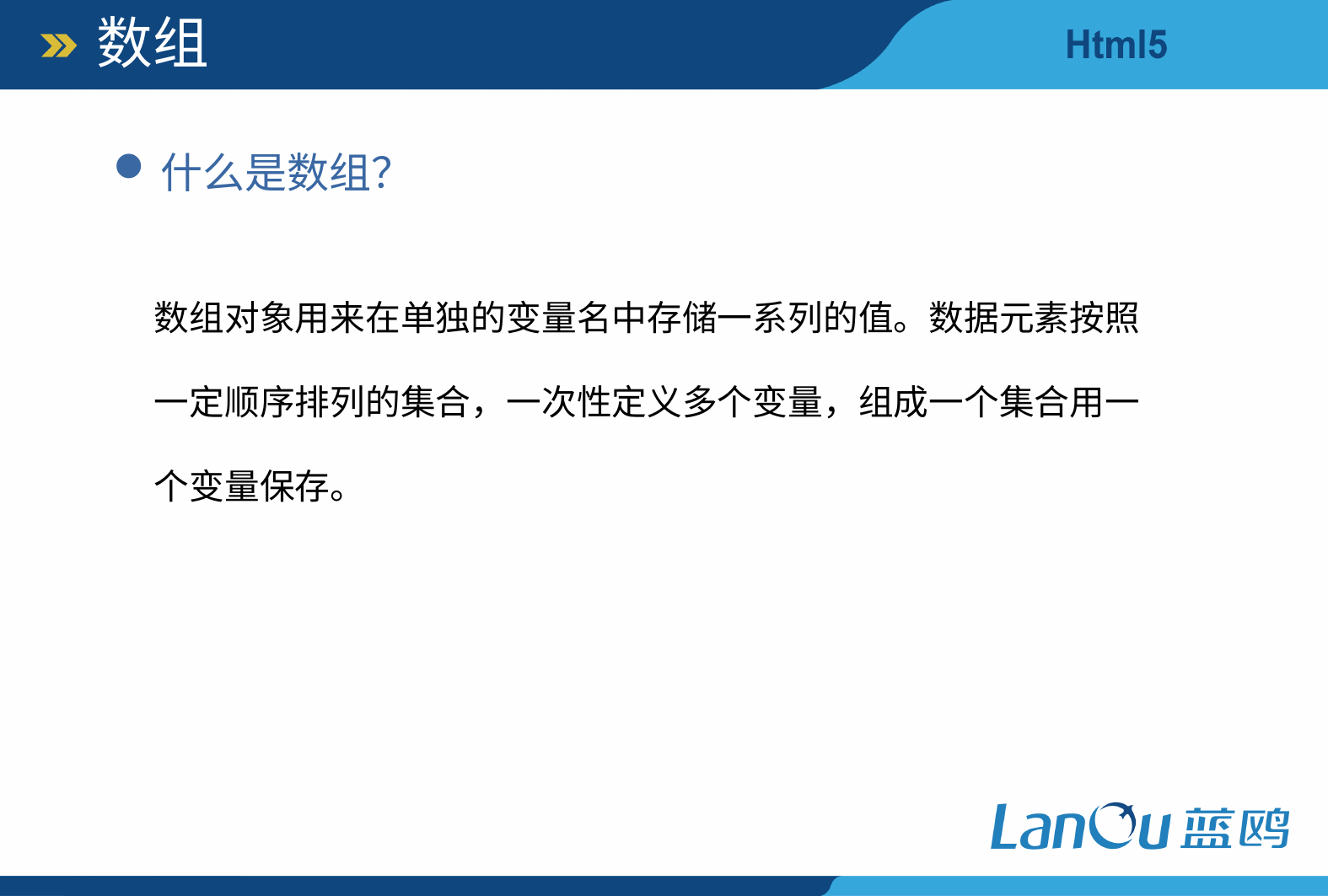

数组
什么是数组？
数组对象用来在单独的变量名中存储一系列的值。数据元素按照一定顺序排列的集合，一次性定义多个变量，组成一个集合用一个变量保存。